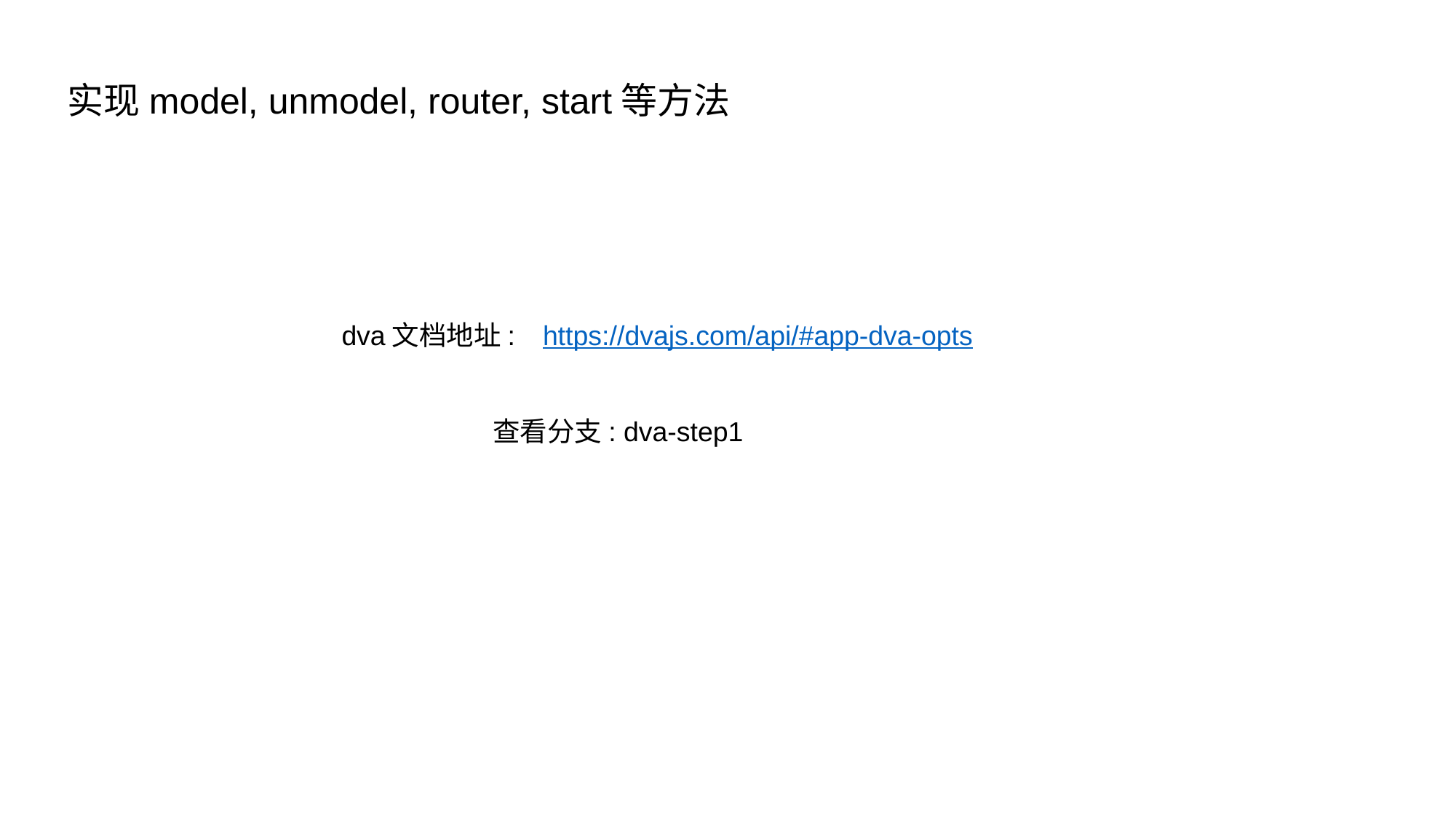

# 实现model, unmodel, router, start等方法
dva文档地址:
https://dvajs.com/api/#app-dva-opts
查看分支: dva-step1